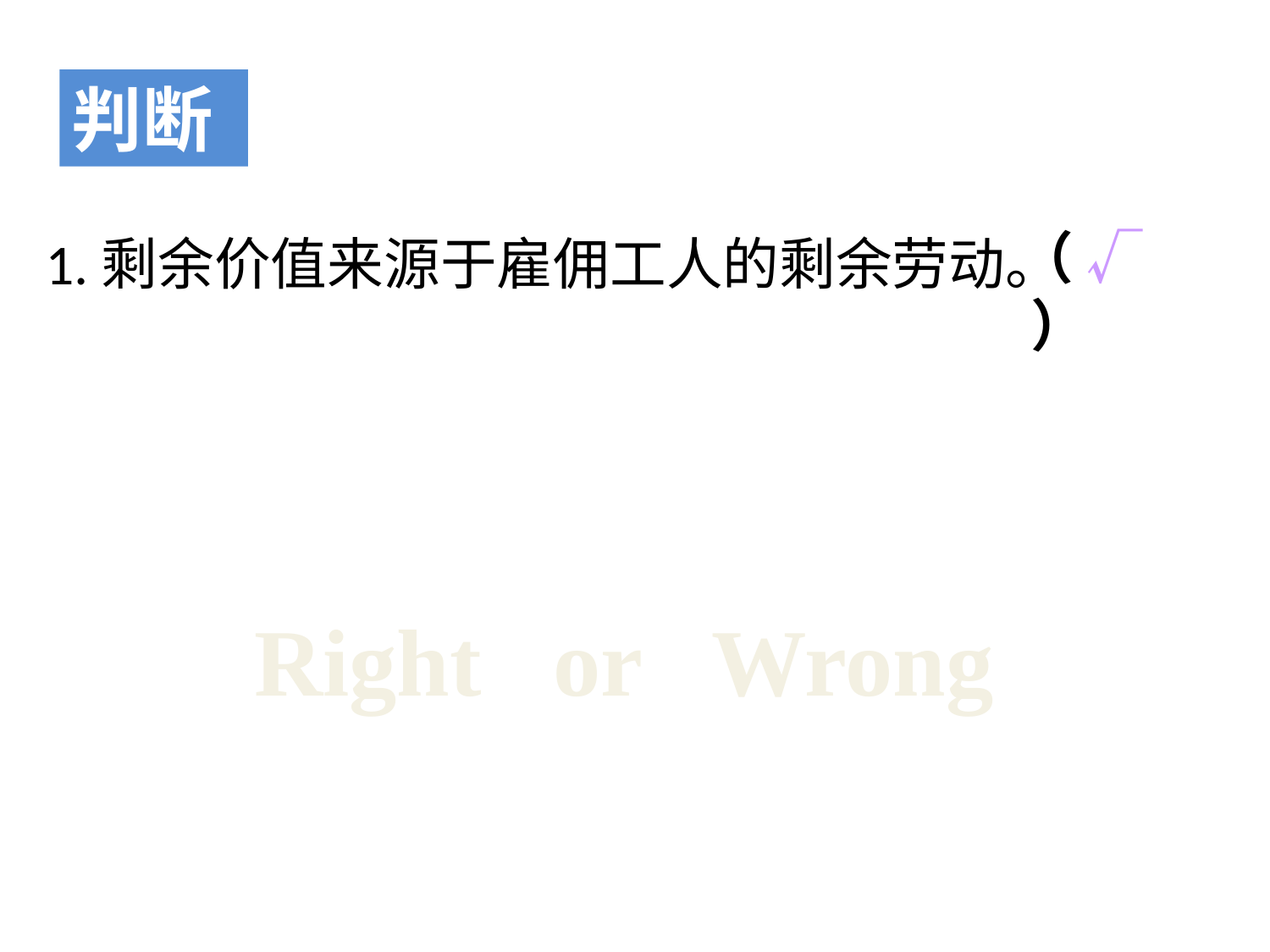

判断
（ √  ）

 1.剩余价值来源于雇佣工人的剩余劳动。
Right   or   Wrong